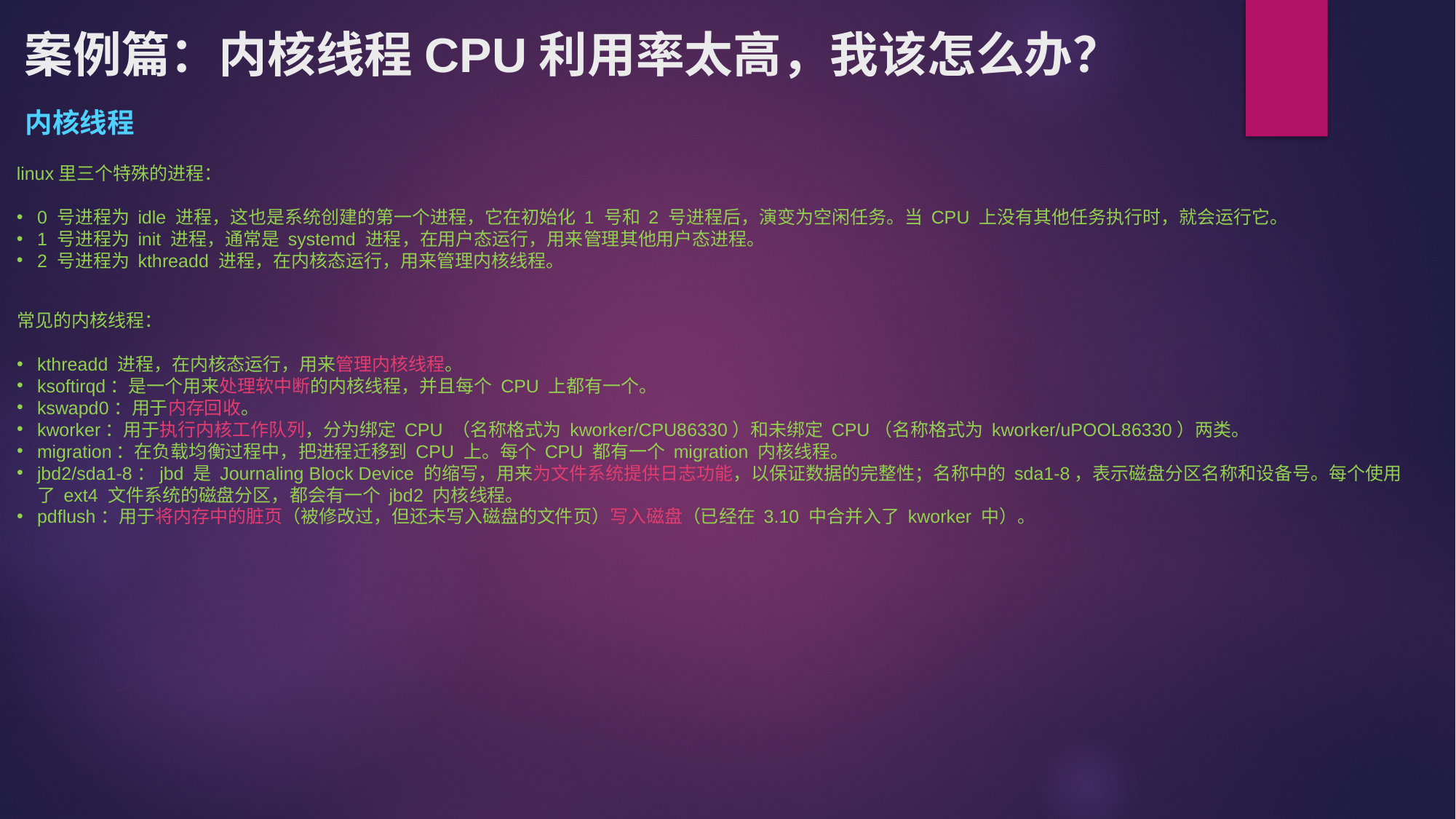

# 案例篇：内核线程CPU利用率太高，我该怎么办？
内核线程
linux里三个特殊的进程：

0 号进程为 idle 进程，这也是系统创建的第一个进程，它在初始化 1 号和 2 号进程后，演变为空闲任务。当 CPU 上没有其他任务执行时，就会运行它。
1 号进程为 init 进程，通常是 systemd 进程，在用户态运行，用来管理其他用户态进程。
2 号进程为 kthreadd 进程，在内核态运行，用来管理内核线程。
常见的内核线程：

kthreadd 进程，在内核态运行，用来管理内核线程。
ksoftirqd：是一个用来处理软中断的内核线程，并且每个 CPU 上都有一个。
kswapd0：用于内存回收。
kworker：用于执行内核工作队列，分为绑定 CPU （名称格式为 kworker/CPU86330）和未绑定 CPU（名称格式为 kworker/uPOOL86330）两类。
migration：在负载均衡过程中，把进程迁移到 CPU 上。每个 CPU 都有一个 migration 内核线程。
jbd2/sda1-8：jbd 是 Journaling Block Device 的缩写，用来为文件系统提供日志功能，以保证数据的完整性；名称中的 sda1-8，表示磁盘分区名称和设备号。每个使用了 ext4 文件系统的磁盘分区，都会有一个 jbd2 内核线程。
pdflush：用于将内存中的脏页（被修改过，但还未写入磁盘的文件页）写入磁盘（已经在 3.10 中合并入了 kworker 中）。